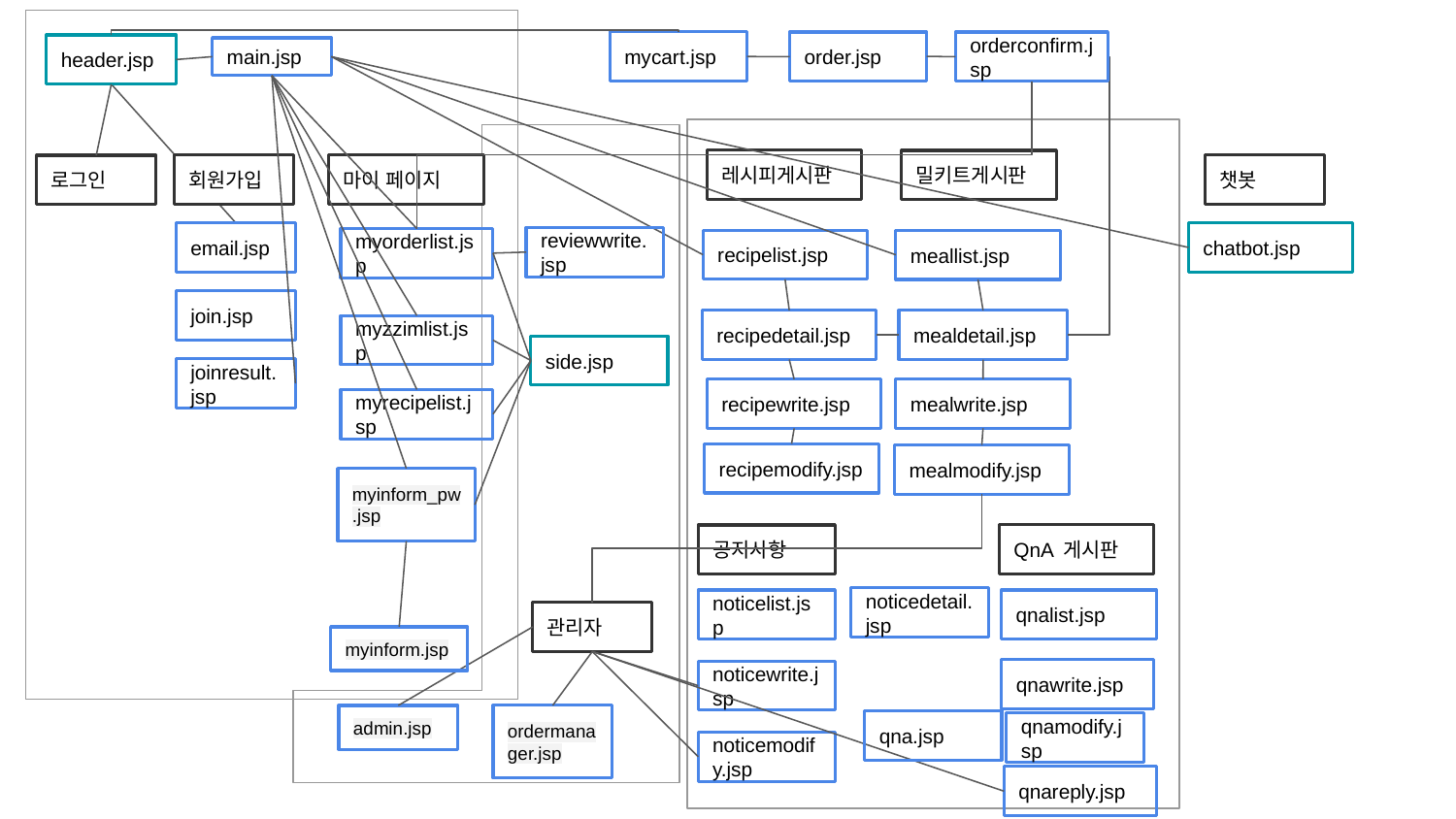

mycart.jsp
orderconfirm.jsp
order.jsp
header.jsp
main.jsp

레시피게시판
밀키트게시판
챗봇
회원가입
마이 페이지
로그인
email.jsp
chatbot.jsp
reviewwrite.jsp
myorderlist.jsp
recipelist.jsp
meallist.jsp

join.jsp
recipedetail.jsp
mealdetail.jsp
myzzimlist.jsp
side.jsp
joinresult.jsp
recipewrite.jsp
mealwrite.jsp
myrecipelist.jsp
recipemodify.jsp
mealmodify.jsp
myinform_pw.jsp
QnA 게시판
공지사항
noticedetail.jsp
noticelist.jsp
qnalist.jsp
관리자
myinform.jsp
qnawrite.jsp
noticewrite.jsp
admin.jsp
ordermanager.jsp
qna.jsp
qnamodify.jsp
noticemodify.jsp
qnareply.jsp